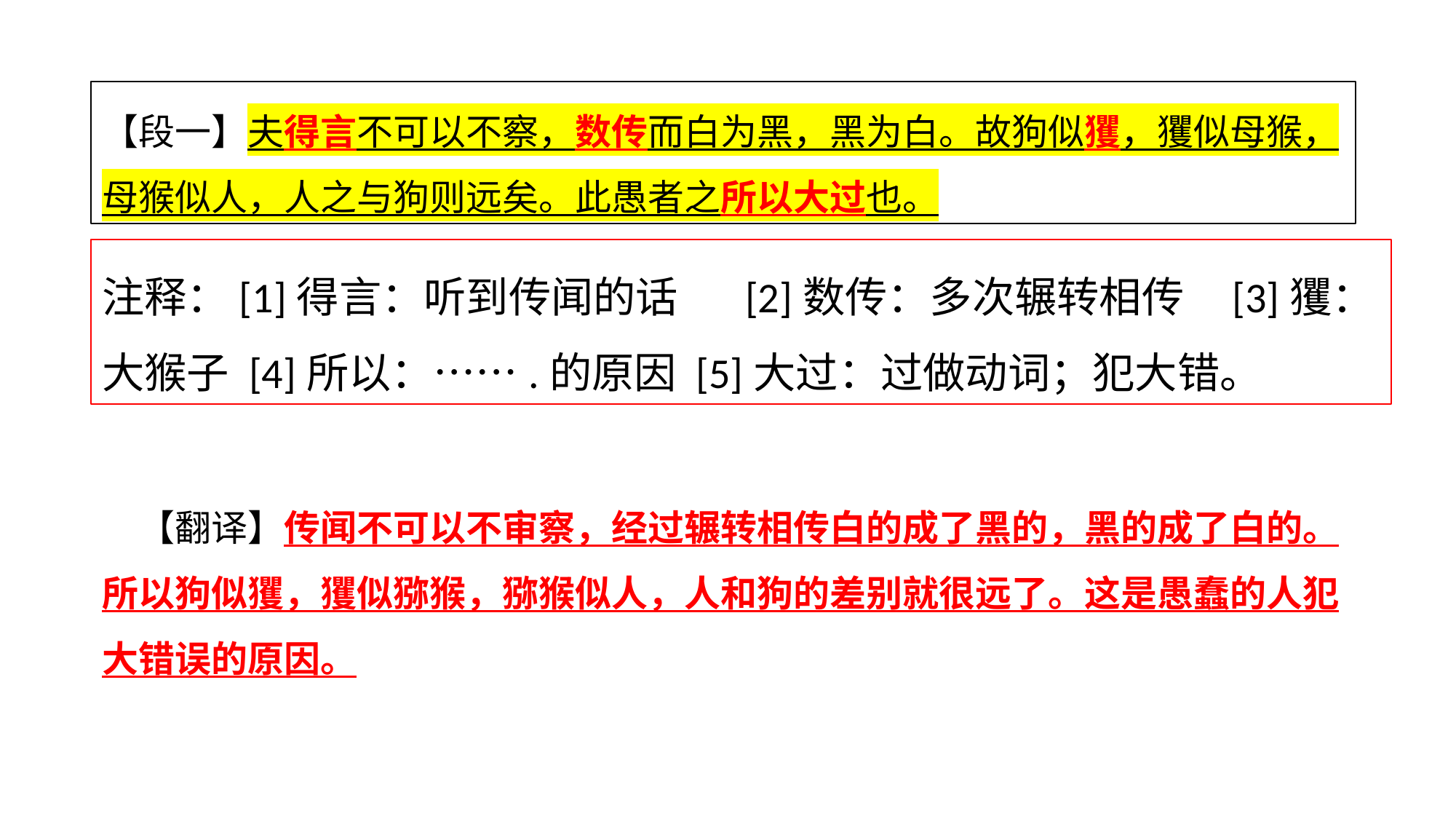

【段一】夫得言不可以不察，数传而白为黑，黑为白。故狗似玃，玃似母猴，母猴似人，人之与狗则远矣。此愚者之所以大过也。
注释：[1]得言：听到传闻的话      [2]数传：多次辗转相传    [3]玃：大猴子 [4]所以：…….的原因 [5]大过：过做动词；犯大错。
【翻译】传闻不可以不审察，经过辗转相传白的成了黑的，黑的成了白的。所以狗似玃，玃似猕猴，猕猴似人，人和狗的差别就很远了。这是愚蠢的人犯大错误的原因。